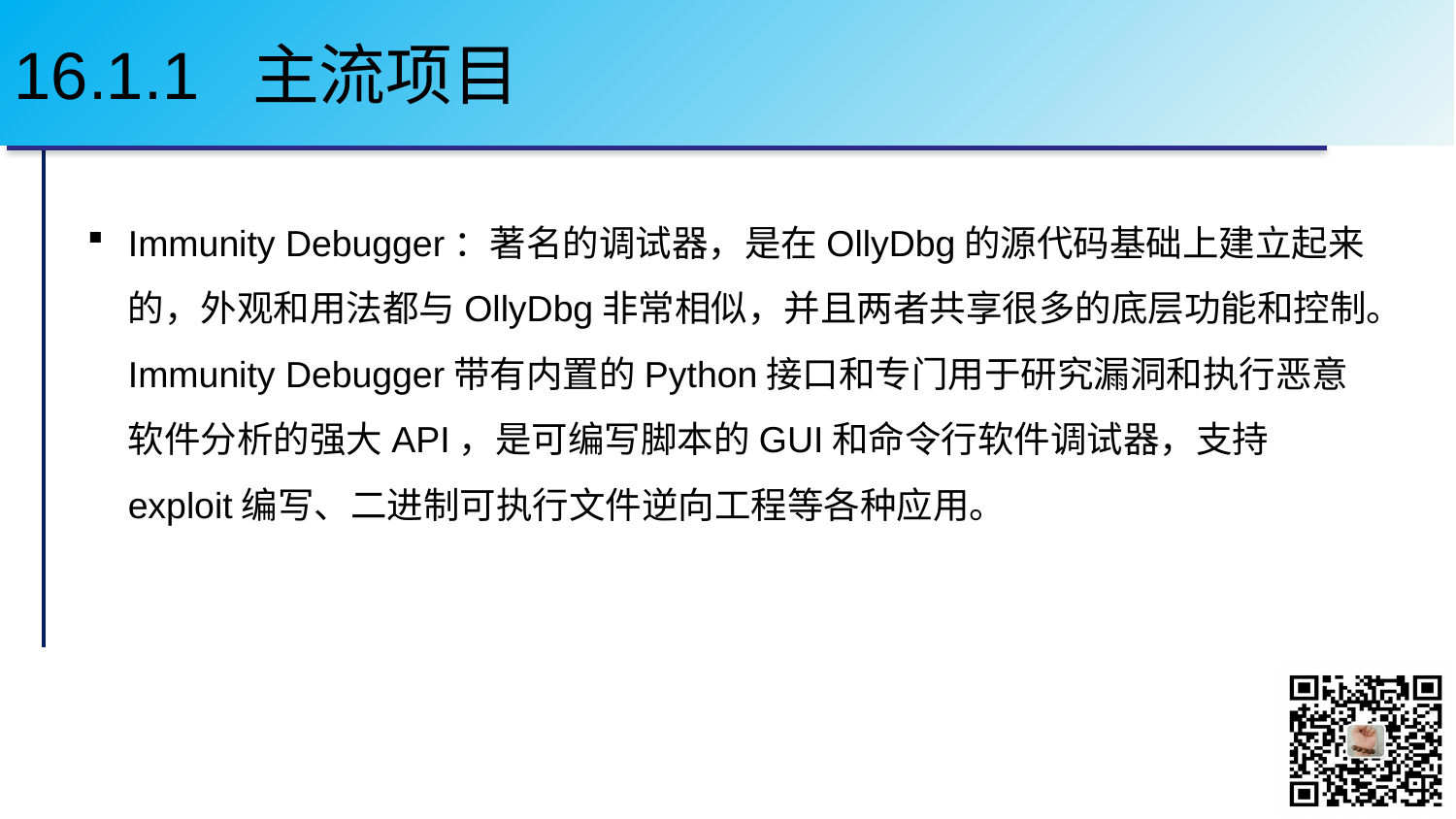

# 16.1.1  主流项目
Immunity Debugger：著名的调试器，是在OllyDbg的源代码基础上建立起来的，外观和用法都与OllyDbg非常相似，并且两者共享很多的底层功能和控制。Immunity Debugger带有内置的Python接口和专门用于研究漏洞和执行恶意软件分析的强大API，是可编写脚本的GUI和命令行软件调试器，支持exploit编写、二进制可执行文件逆向工程等各种应用。